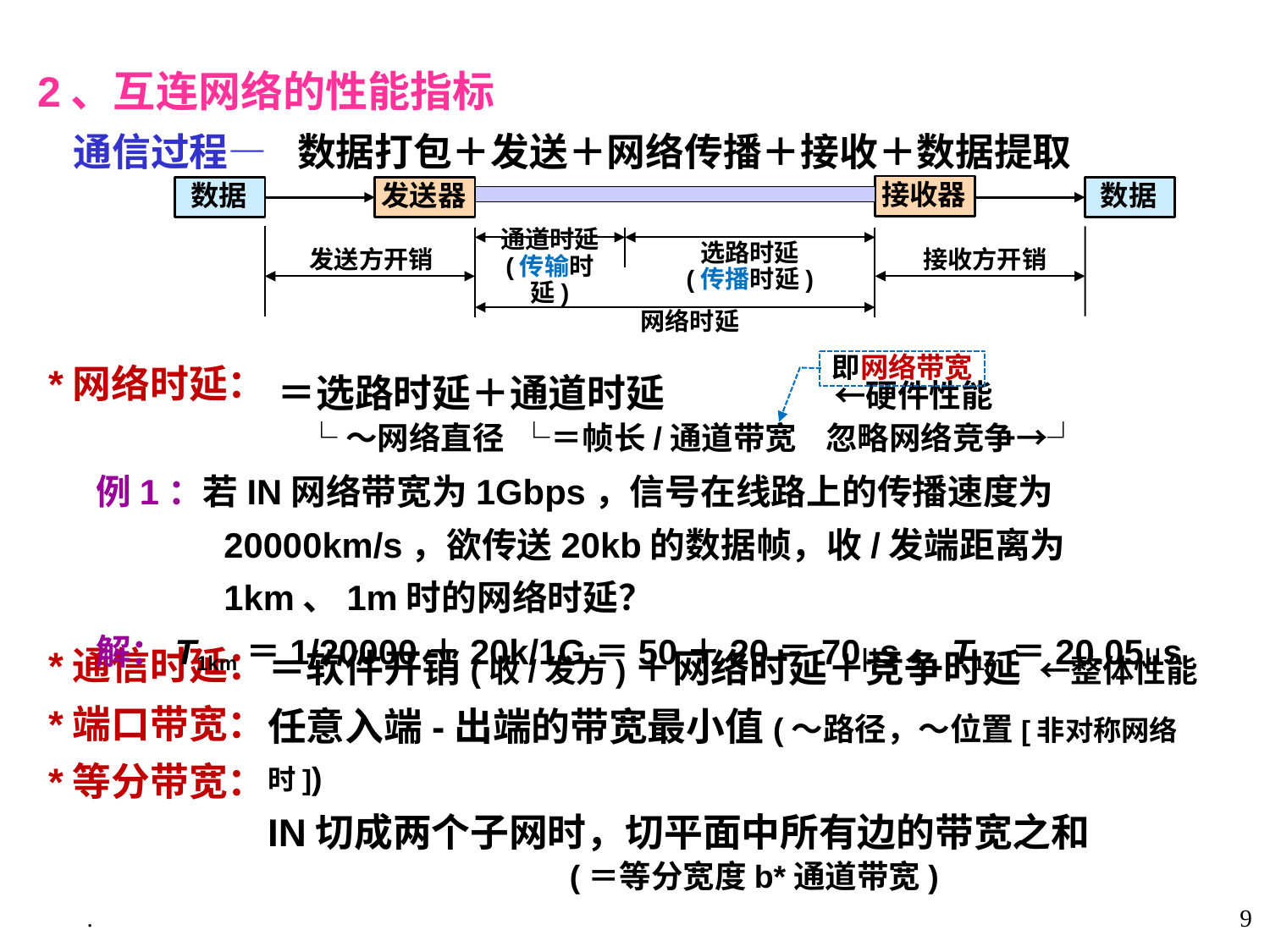

2、互连网络的性能指标
   通信过程—

 *网络时延：

 *通信时延：
 *端口带宽：
 *等分带宽：
数据打包＋发送＋网络传播＋接收＋数据提取
接收器
发送器
数据
数据

通道时延
(传输时延)
选路时延
(传播时延)
发送方开销
接收方开销
网络时延
＝选路时延＋通道时延                   ←硬件性能
    └～网络直径  └＝帧长/通道带宽    忽略网络竞争→┘
即网络带宽
     例1：若IN网络带宽为1Gbps，信号在线路上的传播速度为20000km/s，欲传送20kb的数据帧，收/发端距离为1km、1m时的网络时延？
     解：T1km＝1/20000＋20k/1G＝50＋20＝70μs，T1m＝20.05μs
＝软件开销(收/发方)＋网络时延＋竞争时延  ←整体性能
任意入端-出端的带宽最小值(～路径，～位置[非对称网络时])
IN切成两个子网时，切平面中所有边的带宽之和
                                  (＝等分宽度b*通道带宽)
.
9